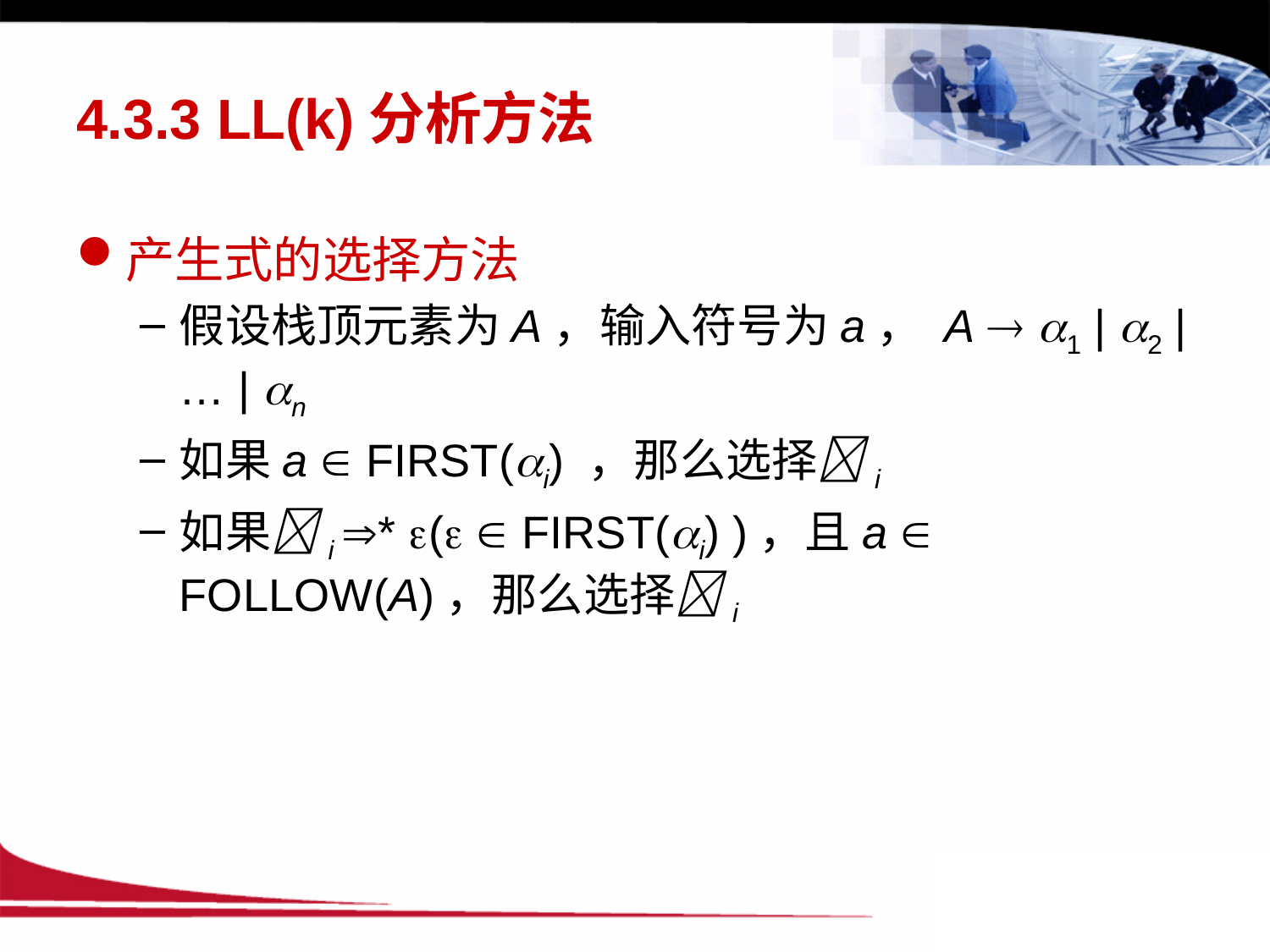

# 4.3.3 LL(k)分析方法
产生式的选择方法
假设栈顶元素为A，输入符号为a， A → α1 | α2 | … | αn
如果a ∈ FIRST(αi) ，那么选择αi
如果αi ⇒* ε(ε ∈ FIRST(αi) )，且a ∈ FOLLOW(A)，那么选择αi